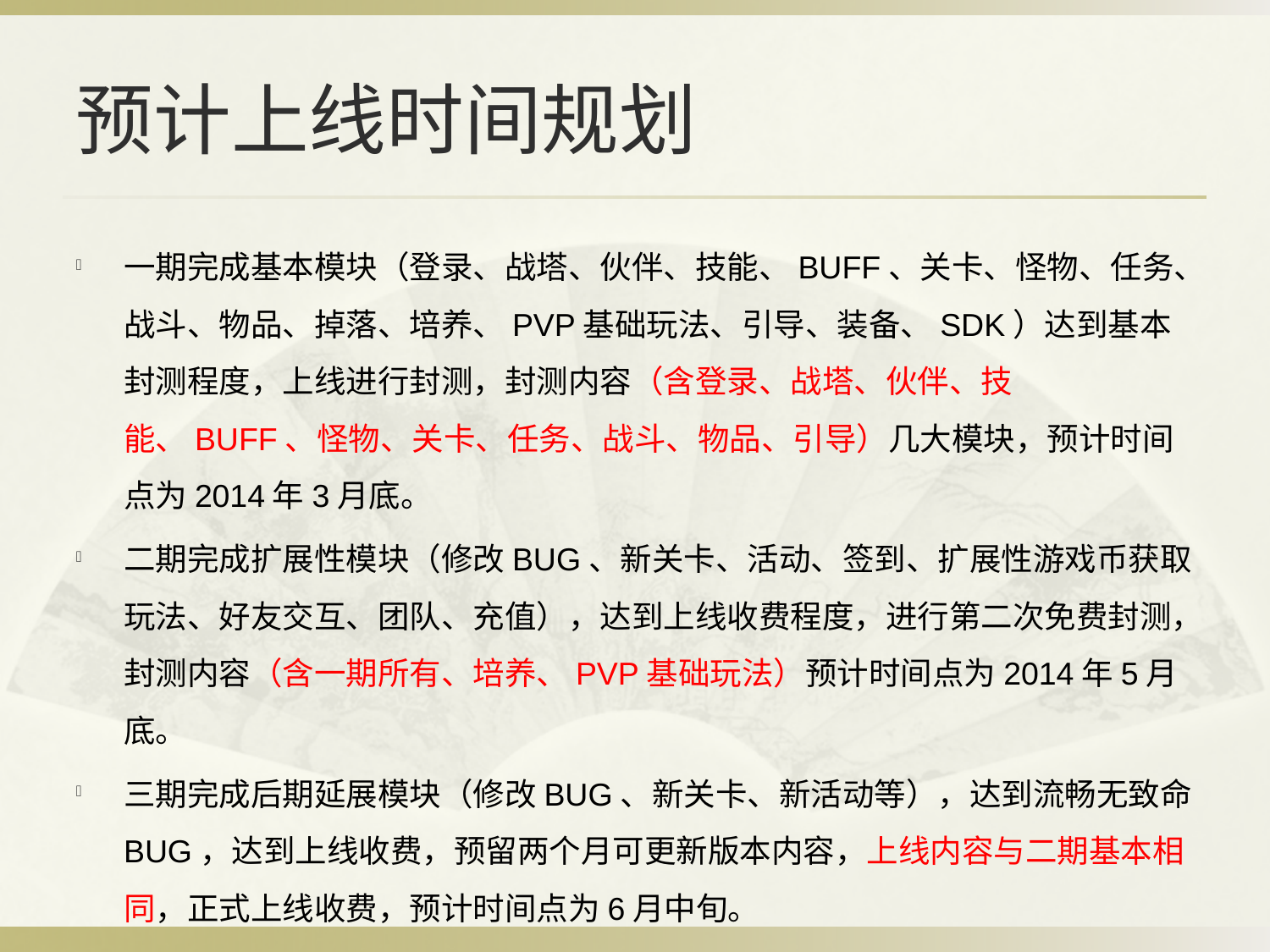

# 预计上线时间规划
一期完成基本模块（登录、战塔、伙伴、技能、BUFF、关卡、怪物、任务、战斗、物品、掉落、培养、PVP基础玩法、引导、装备、SDK）达到基本封测程度，上线进行封测，封测内容（含登录、战塔、伙伴、技能、BUFF、怪物、关卡、任务、战斗、物品、引导）几大模块，预计时间点为2014年3月底。
二期完成扩展性模块（修改BUG、新关卡、活动、签到、扩展性游戏币获取玩法、好友交互、团队、充值），达到上线收费程度，进行第二次免费封测，封测内容（含一期所有、培养、PVP基础玩法）预计时间点为2014年5月底。
三期完成后期延展模块（修改BUG、新关卡、新活动等），达到流畅无致命BUG，达到上线收费，预留两个月可更新版本内容，上线内容与二期基本相同，正式上线收费，预计时间点为6月中旬。